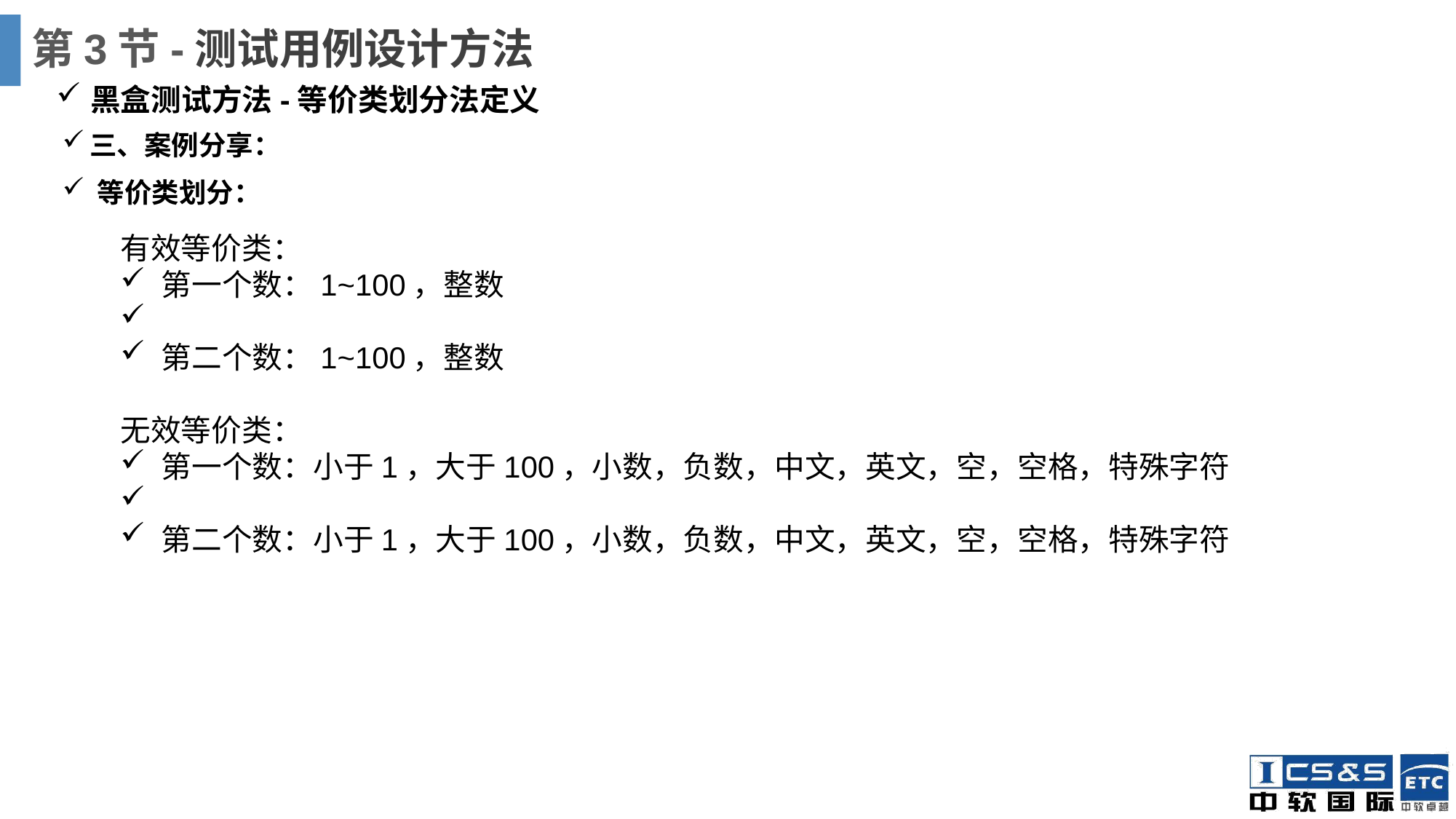

# 第3节-测试用例设计方法
黑盒测试方法-等价类划分法定义
三、案例分享：
 等价类划分：
有效等价类：第一个数：1~100，整数
第二个数：1~100，整数

无效等价类：第一个数：小于1，大于100，小数，负数，中文，英文，空，空格，特殊字符
第二个数：小于1，大于100，小数，负数，中文，英文，空，空格，特殊字符